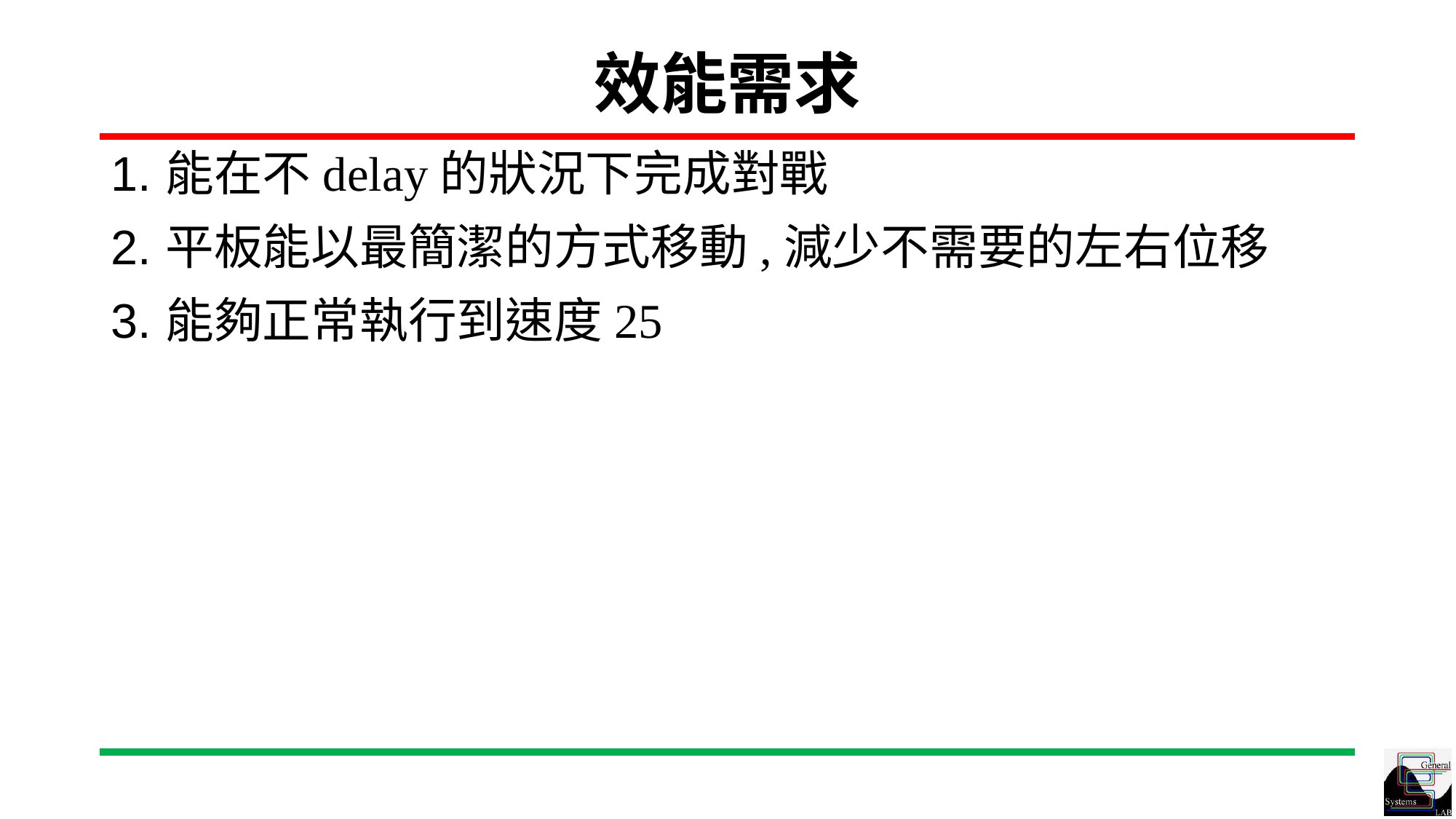

# 效能需求
能在不delay的狀況下完成對戰
平板能以最簡潔的方式移動,減少不需要的左右位移
能夠正常執行到速度25